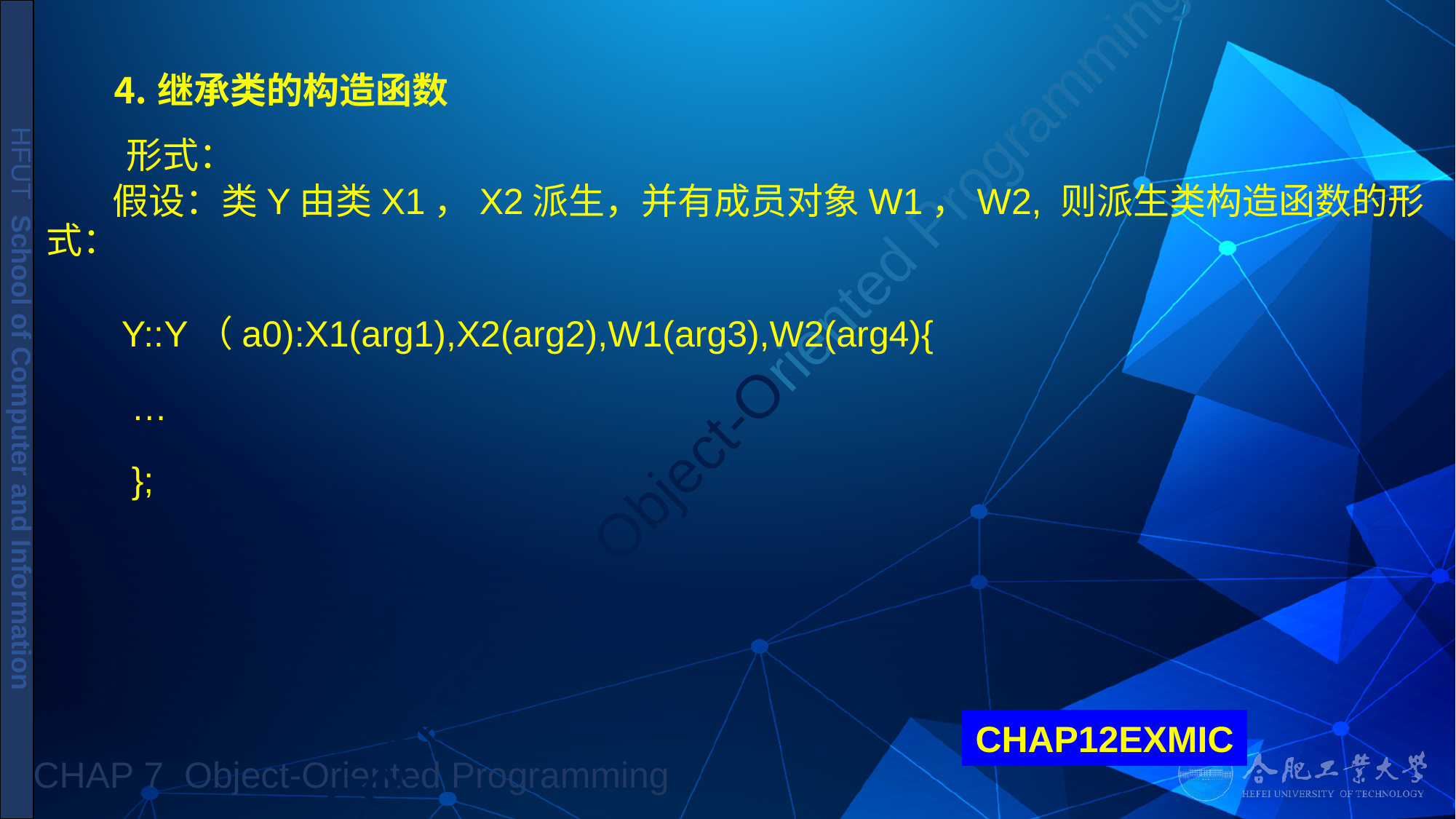

# ⒋继承类的构造函数
  形式：
       假设：类Y由类X1，X2派生，并有成员对象W1，W2, 则派生类构造函数的形式：

  Y::Y（a0):X1(arg1),X2(arg2),W1(arg3),W2(arg4){
   …
   };

CHAP12EXMIC